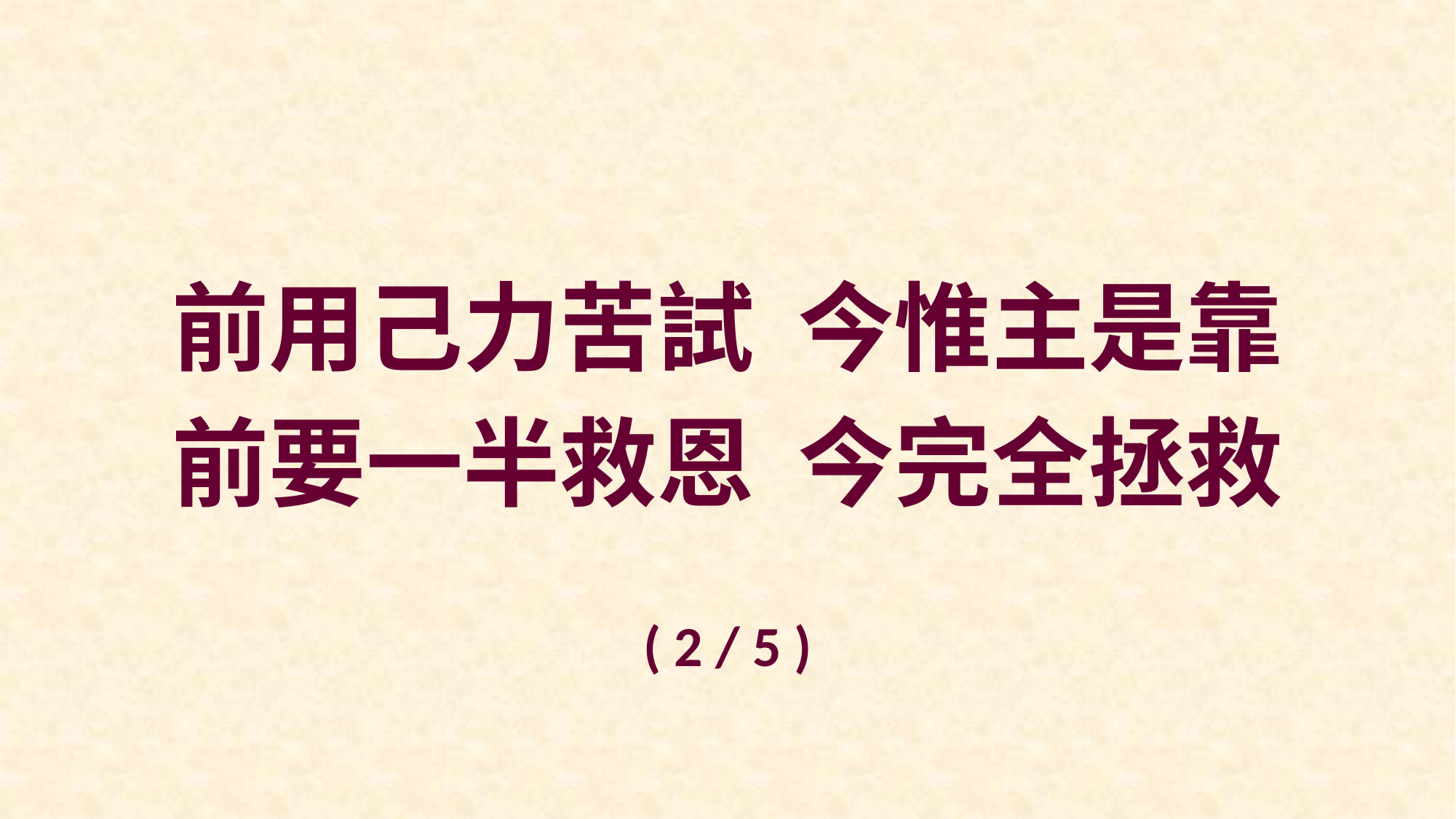

前用己力苦試  今惟主是靠
前要一半救恩  今完全拯救
( 2 / 5 )